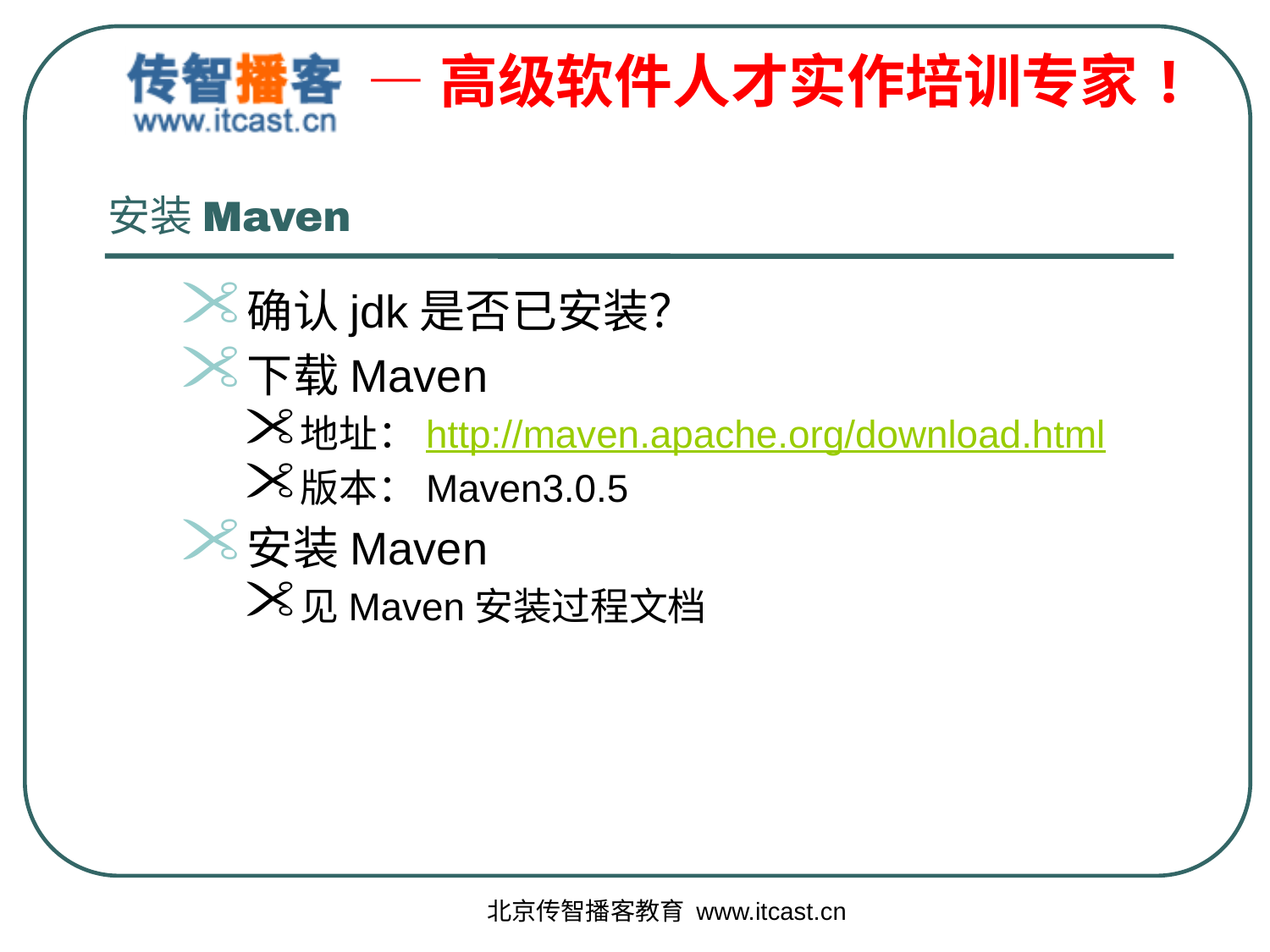

安装Maven
确认jdk是否已安装？
下载Maven
地址：http://maven.apache.org/download.html
版本：Maven3.0.5
安装Maven
见Maven安装过程文档

北京传智播客教育 www.itcast.cn